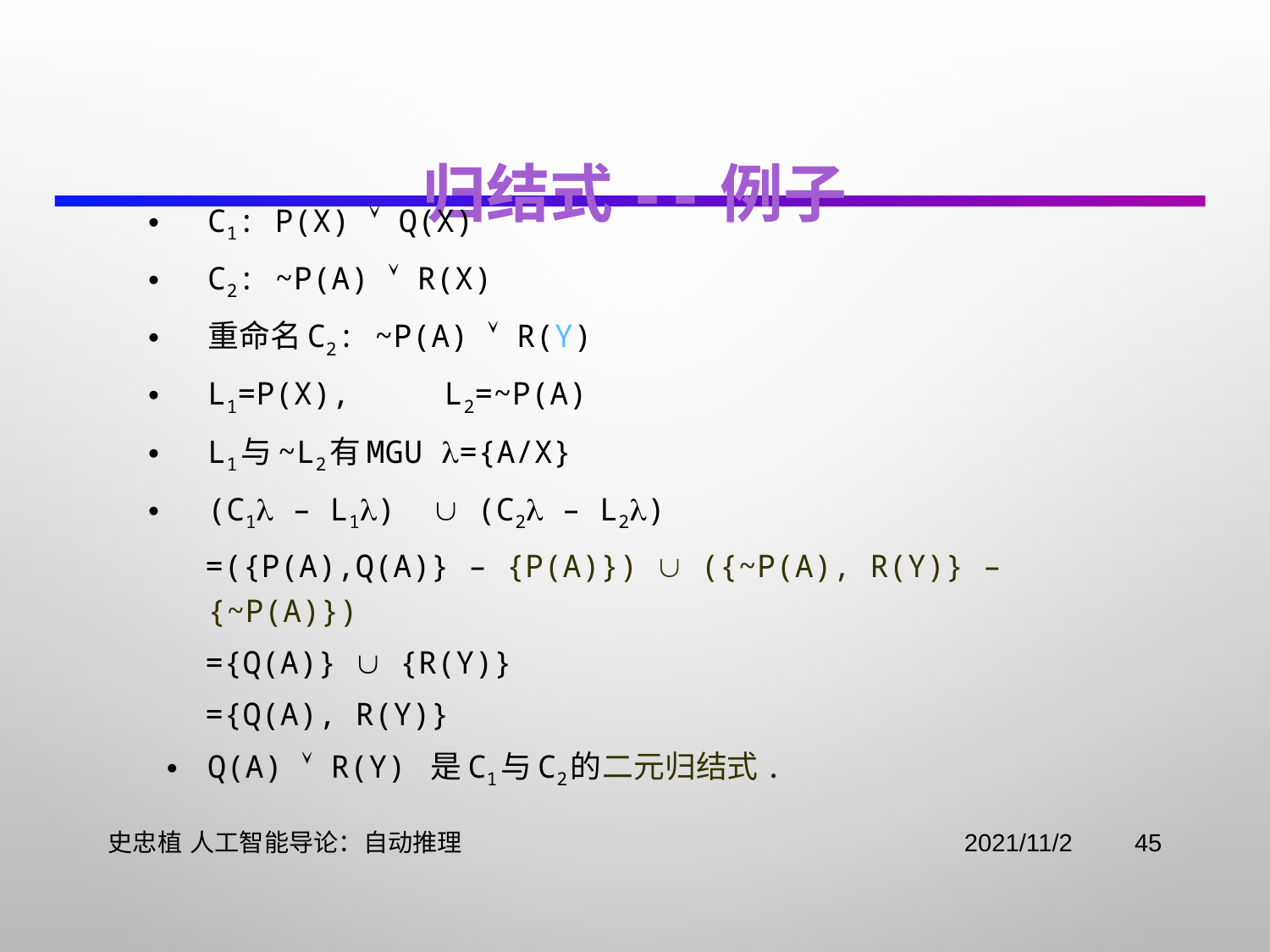

# 归结式--例子
C1: P(x) ∨ Q(x)
C2: ~P(a) ∨ R(x)
重命名C2: ~P(a) ∨ R(y)
L1=P(x),     L2=~P(a)
L1与~L2有mgu λ={a/x}
(C1λ – L1λ)  ∪ (C2λ – L2λ)
   =({P(a),Q(a)} – {P(a)}) ∪ ({~P(a), R(y)} – {~P(a)})
   ={Q(a)} ∪ {R(y)}
   ={Q(a), R(y)}
Q(a) ∨ R(y) 是C1与C2的二元归结式.
史忠植 人工智能导论：自动推理
2021/11/2
45